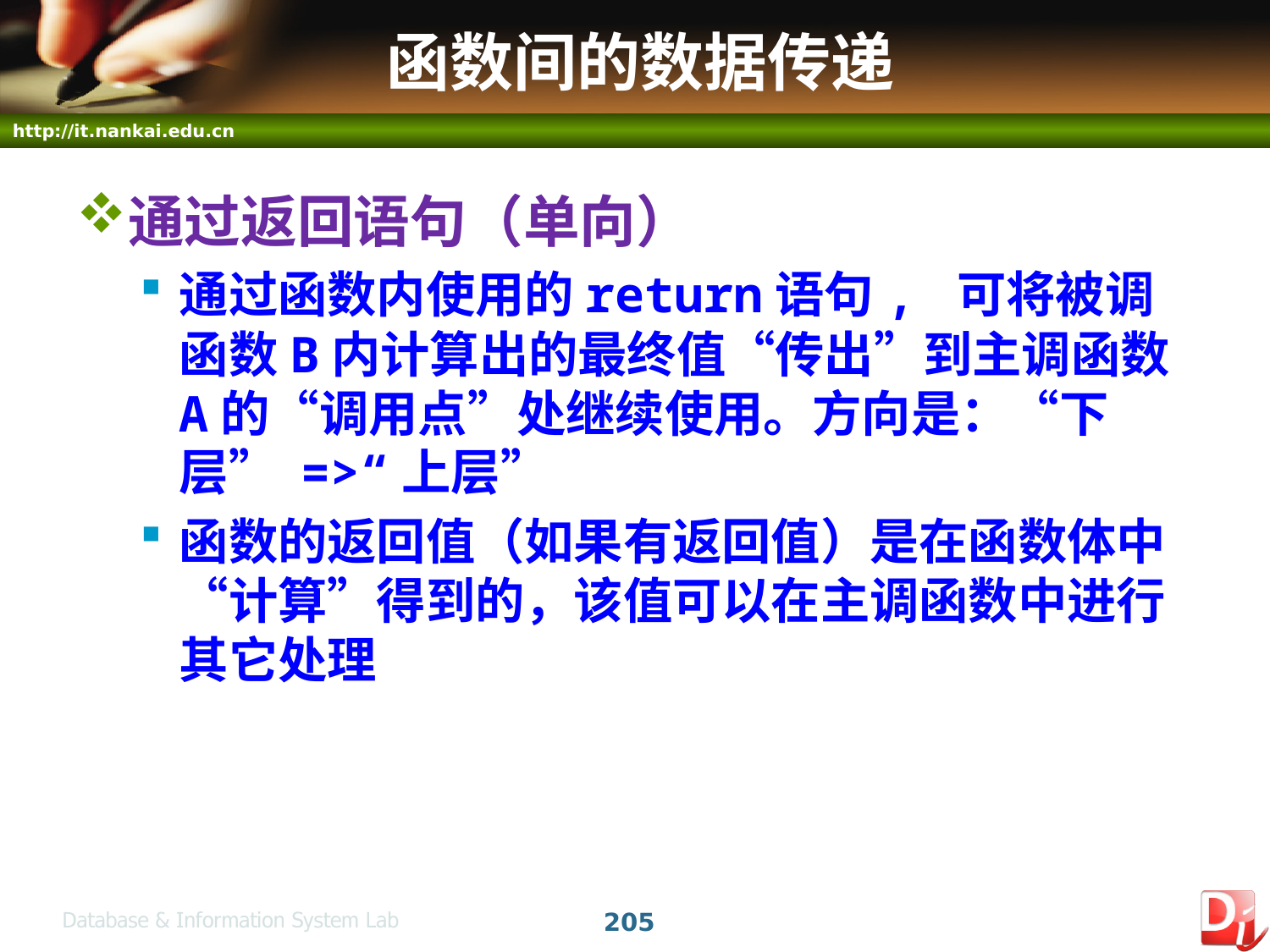

# 函数间的数据传递
通过返回语句（单向）
通过函数内使用的return语句, 可将被调函数B内计算出的最终值“传出”到主调函数A的“调用点”处继续使用。方向是：“下层” =>“上层”
函数的返回值（如果有返回值）是在函数体中“计算”得到的，该值可以在主调函数中进行其它处理
205
Database & Information System Lab